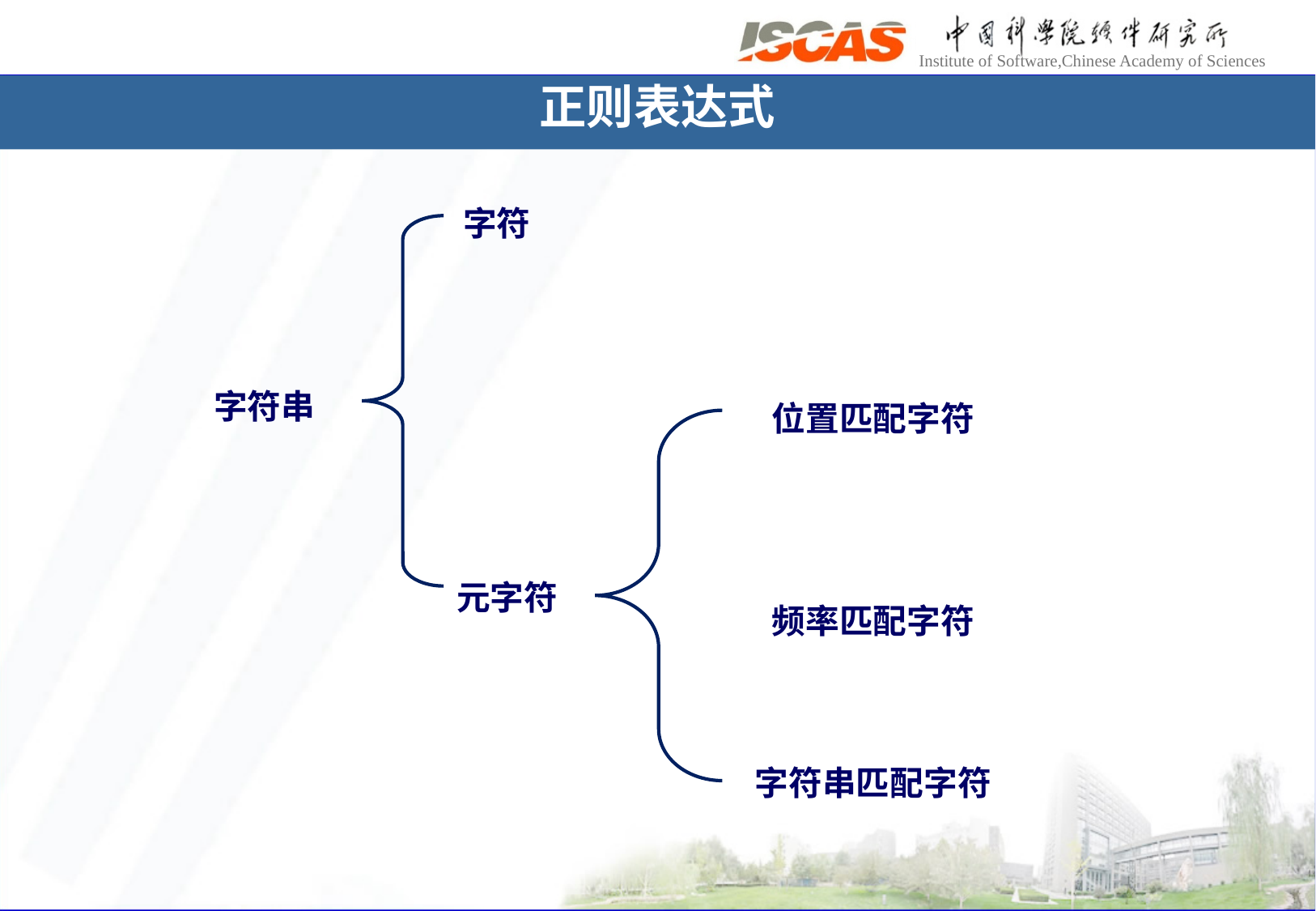

正则表达式
字符

字符串
位置匹配字符

频率匹配字符

字符串匹配字符

元字符